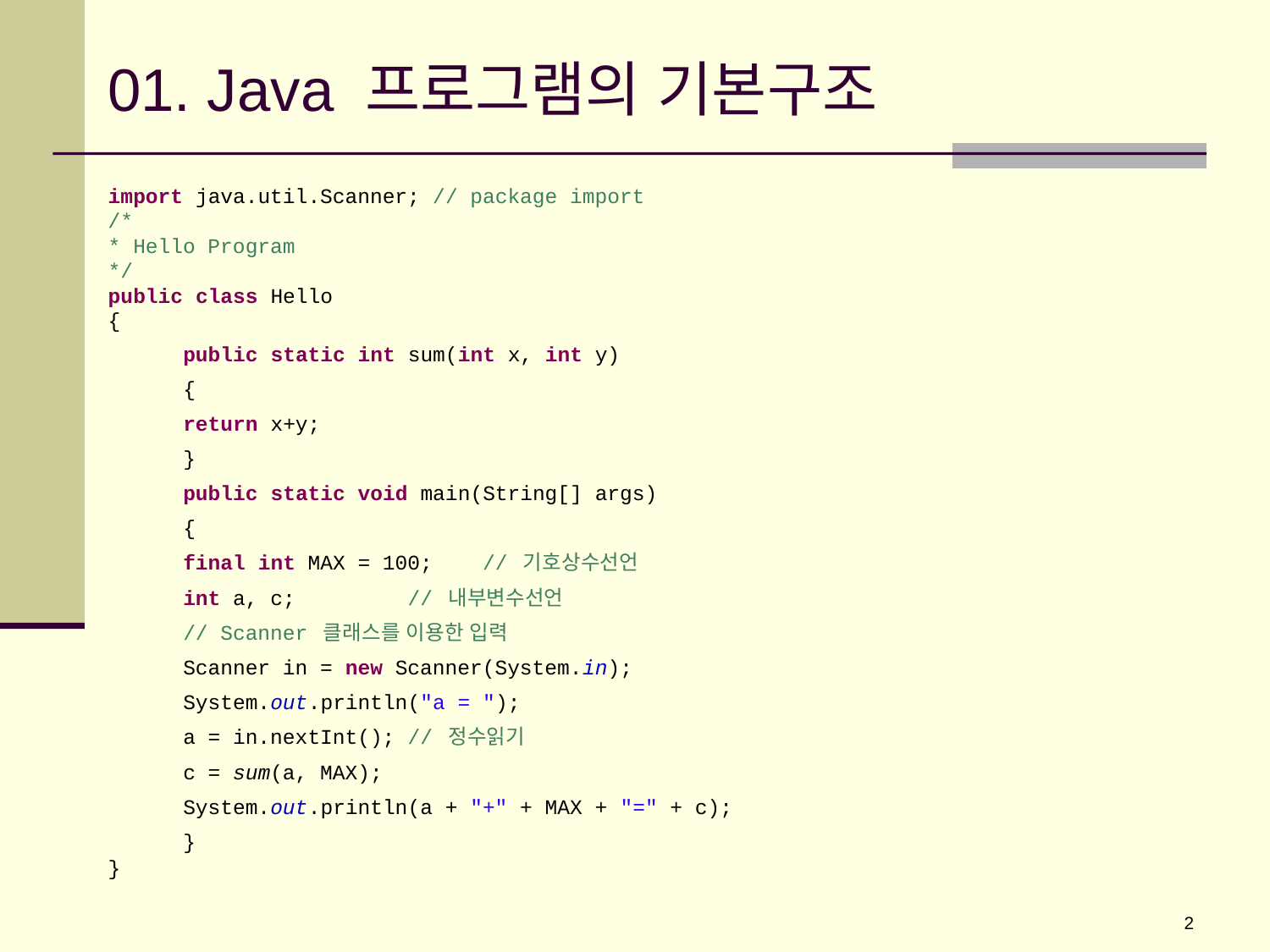

# 01. Java 프로그램의 기본구조
import java.util.Scanner; // package import
/*
* Hello Program
*/
public class Hello
{
	public static int sum(int x, int y)
	{
		return x+y;
	}
	public static void main(String[] args)
	{
		final int MAX = 100; 	// 기호상수선언
		int a, c;	 	// 내부변수선언
		// Scanner 클래스를 이용한 입력
		Scanner in = new Scanner(System.in);
		System.out.println("a = ");
		a = in.nextInt(); // 정수읽기
		c = sum(a, MAX);
		System.out.println(a + "+" + MAX + "=" + c);
	}
}

2